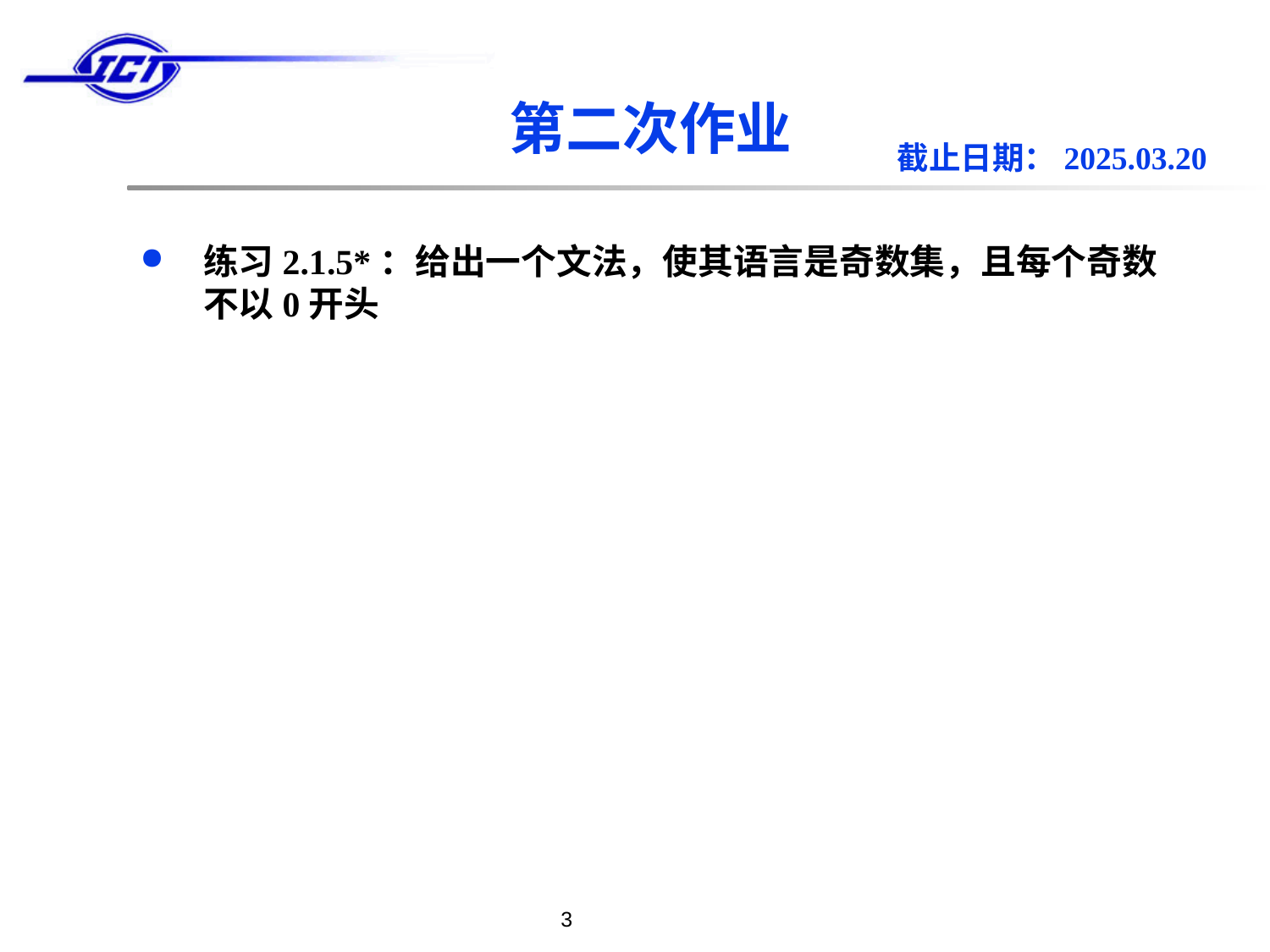

# 第二次作业
截止日期：2025.03.20
练习2.1.5*：给出一个文法，使其语言是奇数集，且每个奇数不以0开头